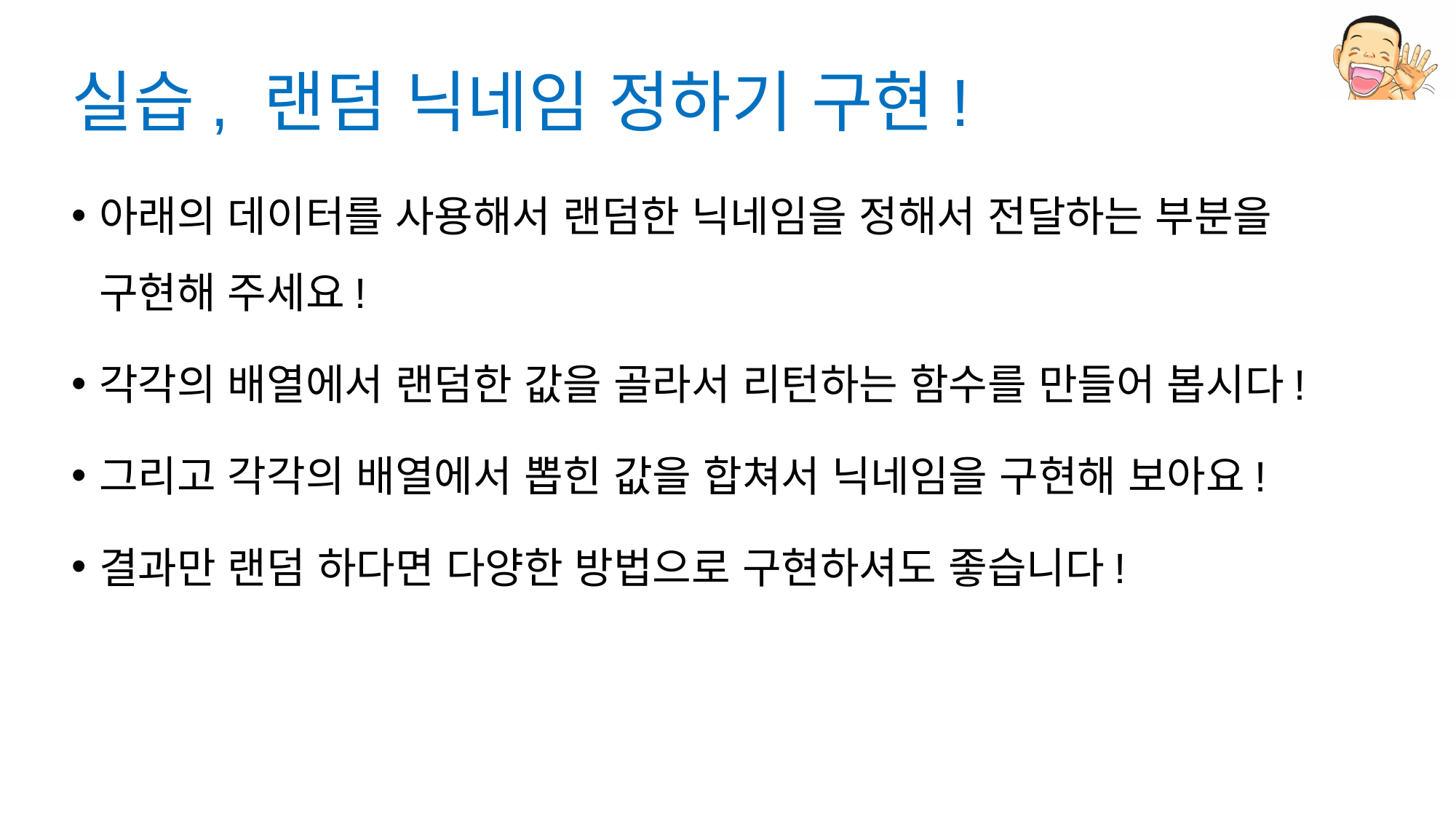

# 실습, 랜덤 닉네임 정하기 구현!
아래의 데이터를 사용해서 랜덤한 닉네임을 정해서 전달하는 부분을 구현해 주세요!
각각의 배열에서 랜덤한 값을 골라서 리턴하는 함수를 만들어 봅시다!
그리고 각각의 배열에서 뽑힌 값을 합쳐서 닉네임을 구현해 보아요!
결과만 랜덤 하다면 다양한 방법으로 구현하셔도 좋습니다!